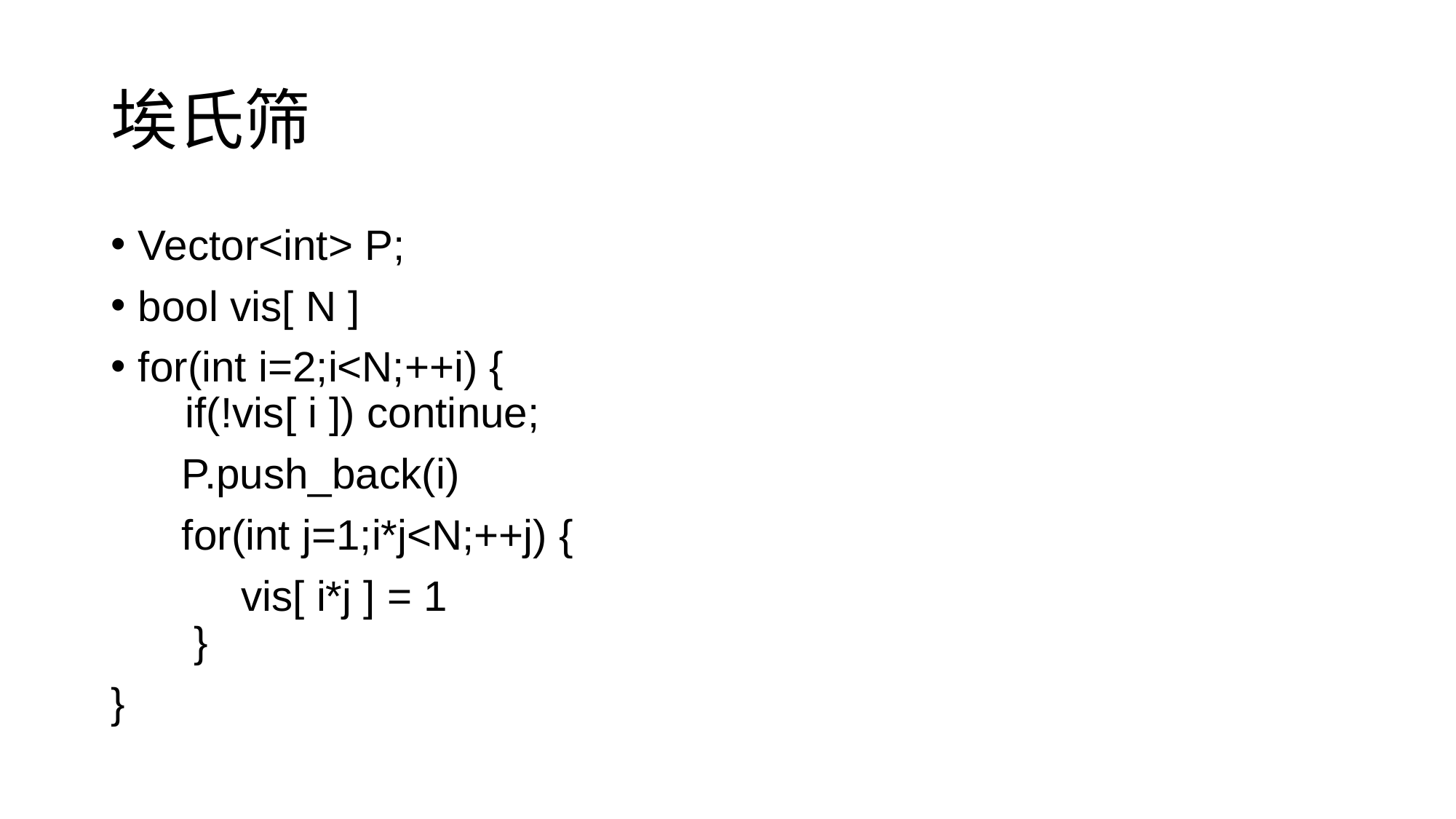

# 埃氏筛
Vector<int> P;
bool vis[ N ]
for(int i=2;i<N;++i) {
    if(!vis[ i ]) continue;
      P.push_back(i)
      for(int j=1;i*j<N;++j) {
           vis[ i*j ] = 1
       }
}